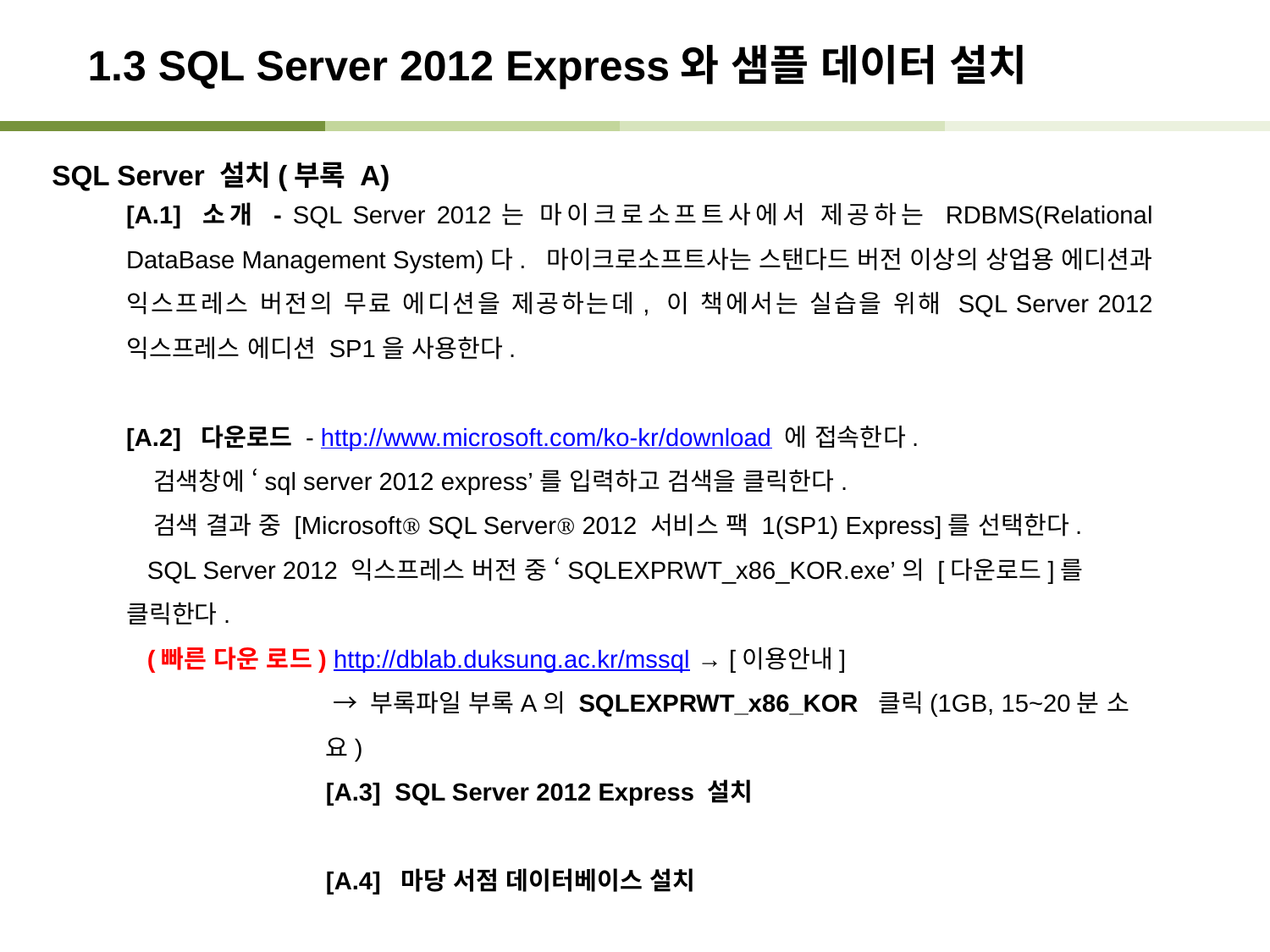

# 1.3 SQL Server 2012 Express와 샘플 데이터 설치
SQL Server 설치(부록 A)

[A.1] 소개 - SQL Server 2012는 마이크로소프트사에서 제공하는 RDBMS(Relational DataBase Management System)다.  마이크로소프트사는 스탠다드 버전 이상의 상업용 에디션과 익스프레스 버전의 무료 에디션을 제공하는데, 이 책에서는 실습을 위해 SQL Server 2012 익스프레스 에디션 SP1을 사용한다.

[A.2]  다운로드 - http://www.microsoft.com/ko-kr/download 에 접속한다.
   검색창에 ‘sql server 2012 express’를 입력하고 검색을 클릭한다.
   검색 결과 중 [MicrosoftⓇ SQL ServerⓇ 2012 서비스 팩 1(SP1) Express]를 선택한다.
   SQL Server 2012 익스프레스 버전 중 ‘SQLEXPRWT_x86_KOR.exe’의 [다운로드]를 클릭한다.
   (빠른 다운 로드) http://dblab.duksung.ac.kr/mssql → [이용안내]
 → 부록파일 부록A의 SQLEXPRWT_x86_KOR  클릭(1GB, 15~20분 소요)
[A.3]  SQL Server 2012 Express 설치

[A.4]  마당 서점 데이터베이스 설치